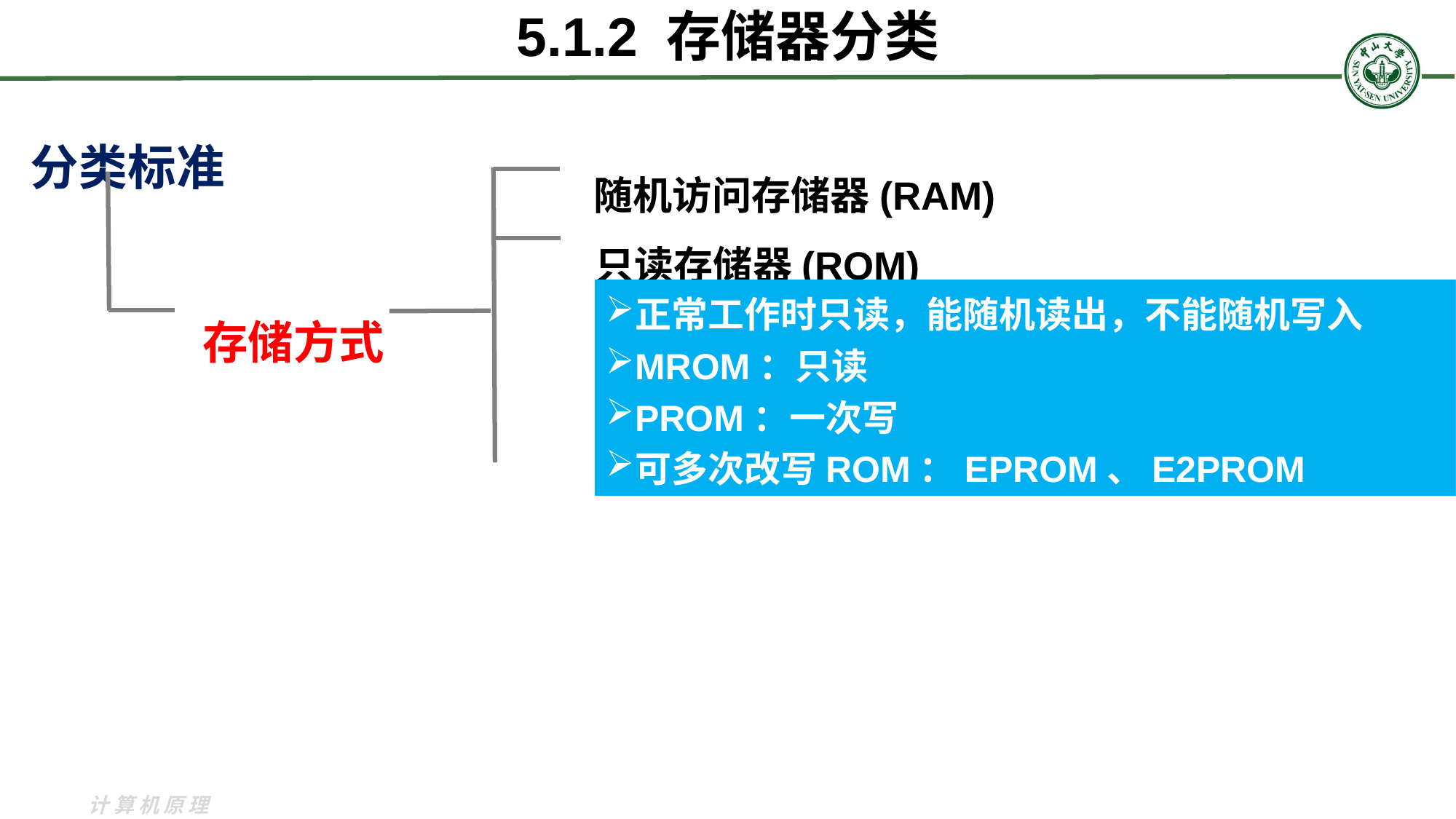

5.1.2 存储器分类
分类标准
随机访问存储器(RAM)
只读存储器(ROM)
存储方式
正常工作时只读，能随机读出，不能随机写入
MROM：只读
PROM：一次写
可多次改写ROM：EPROM、E2PROM